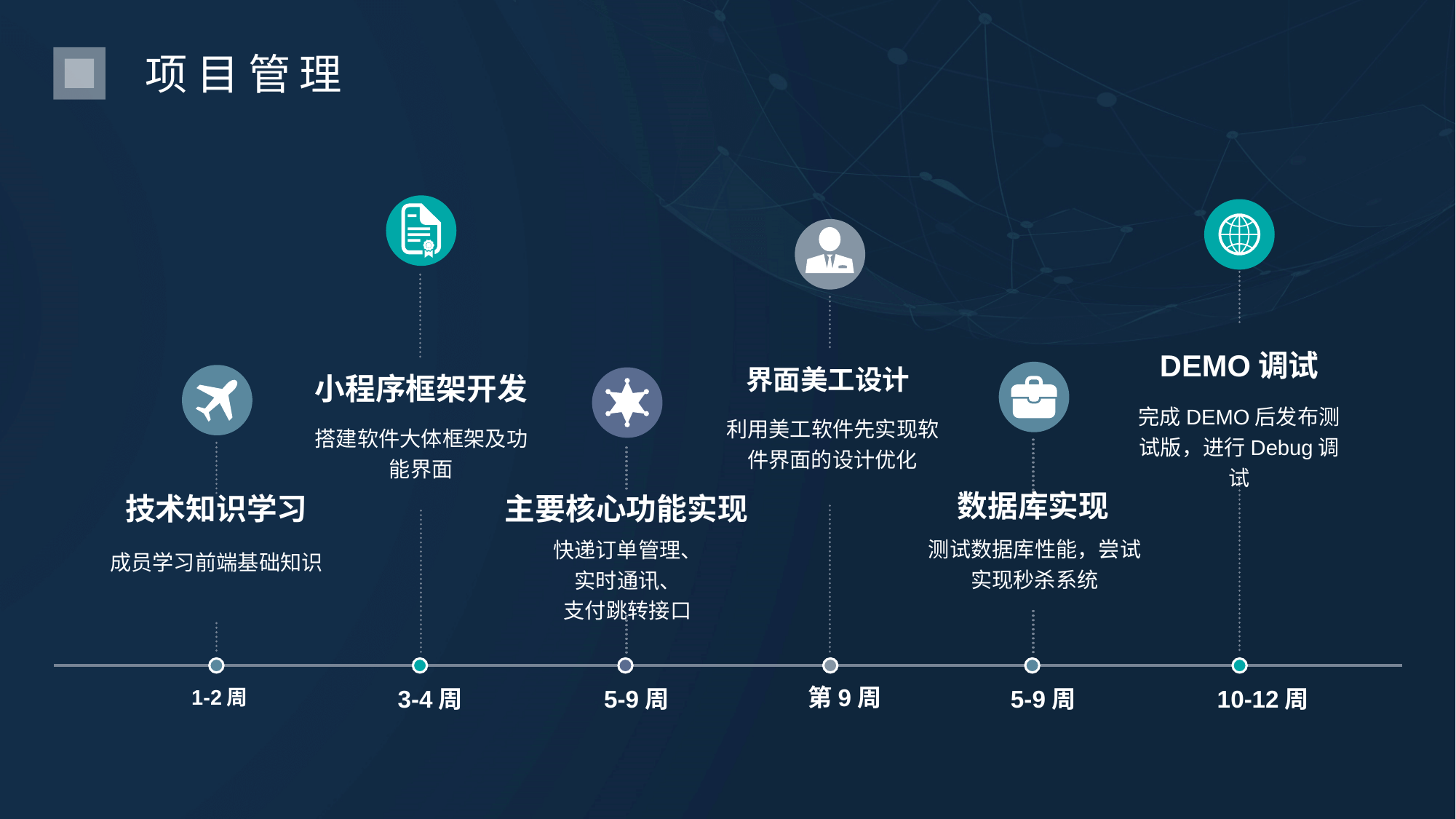

项目管理

DEMO调试

小程序框架开发

完成DEMO后发布测试版，进行Debug调试
利用美工软件先实现软件界面的设计优化

搭建软件大体框架及功能界面
数据库实现
主要核心功能实现

技术知识学习
测试数据库性能，尝试实现秒杀系统
快递订单管理、
实时通讯、
支付跳转接口
成员学习前端基础知识

第9周
1-2周
3-4周
5-9周
5-9周
10-12周
界面美工设计